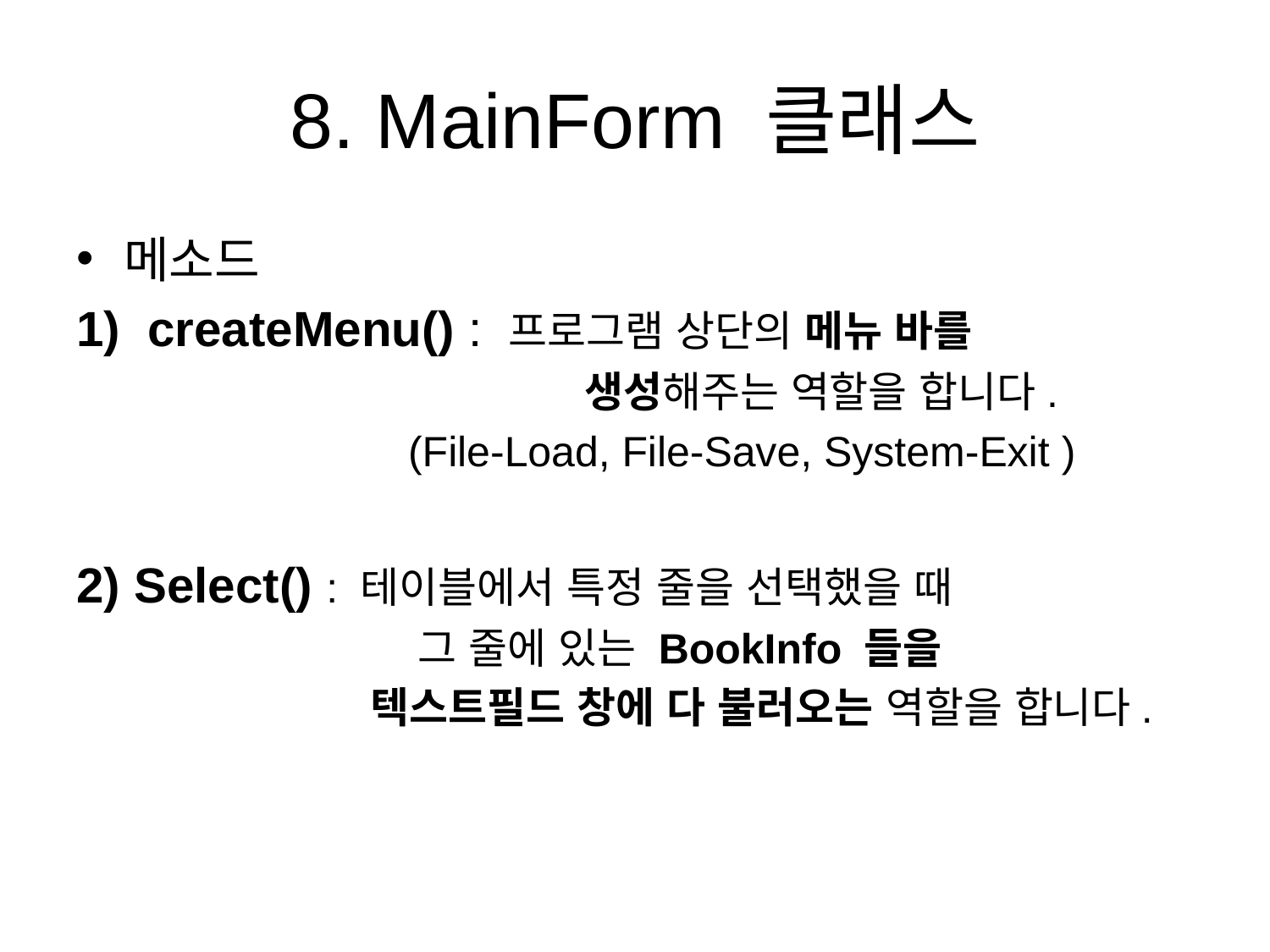

# 8. MainForm 클래스
메소드
createMenu() : 프로그램 상단의 메뉴 바를
                                          생성해주는 역할을 합니다.
                            (File-Load, File-Save, System-Exit )

2) Select() : 테이블에서 특정 줄을 선택했을 때
                            그 줄에 있는 BookInfo 들을
                        텍스트필드 창에 다 불러오는 역할을 합니다.